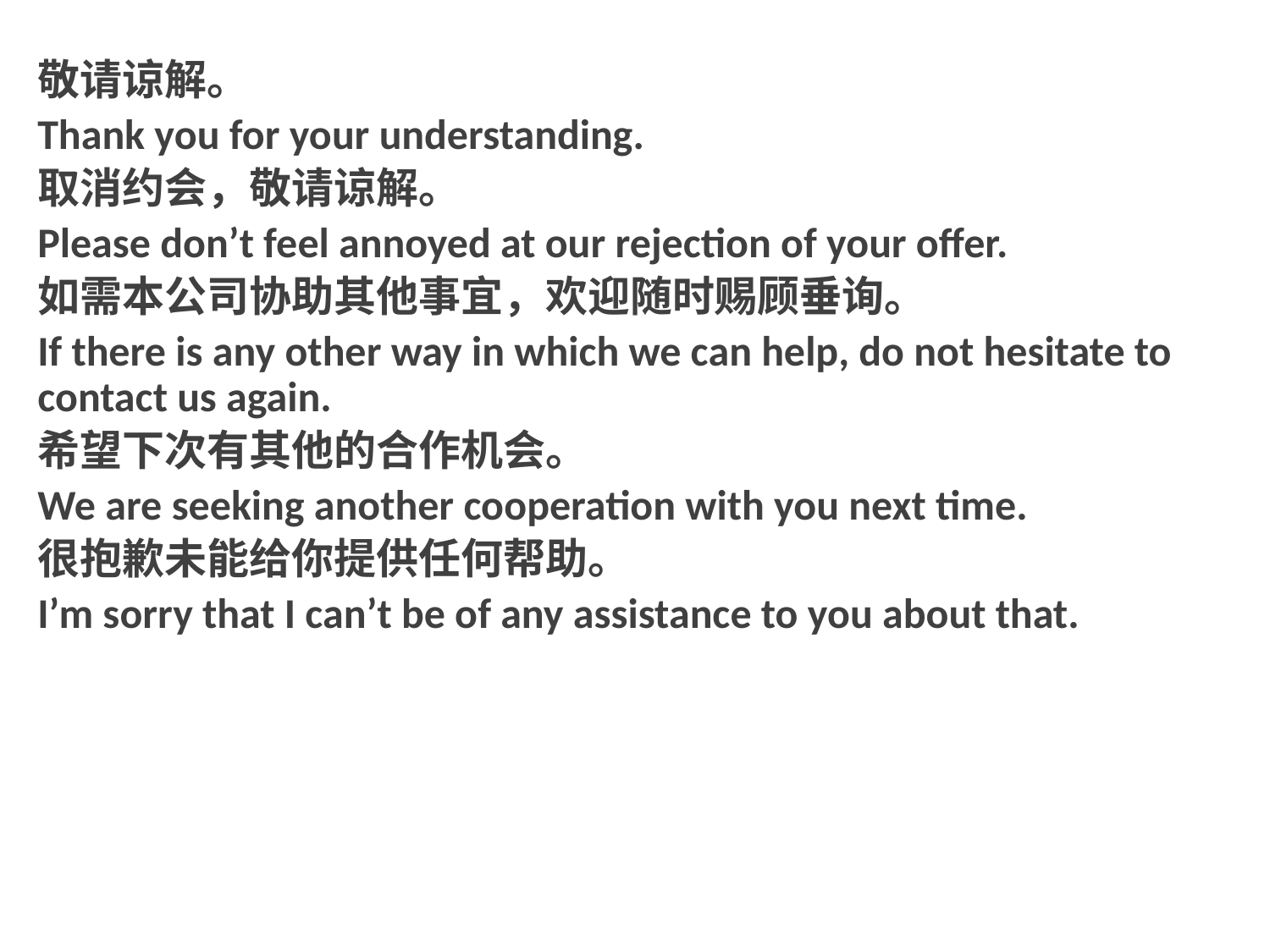

敬请谅解。
Thank you for your understanding.
取消约会，敬请谅解。
Please don’t feel annoyed at our rejection of your offer.
如需本公司协助其他事宜，欢迎随时赐顾垂询。
If there is any other way in which we can help, do not hesitate to contact us again.
希望下次有其他的合作机会。
We are seeking another cooperation with you next time.
很抱歉未能给你提供任何帮助。
I’m sorry that I can’t be of any assistance to you about that.